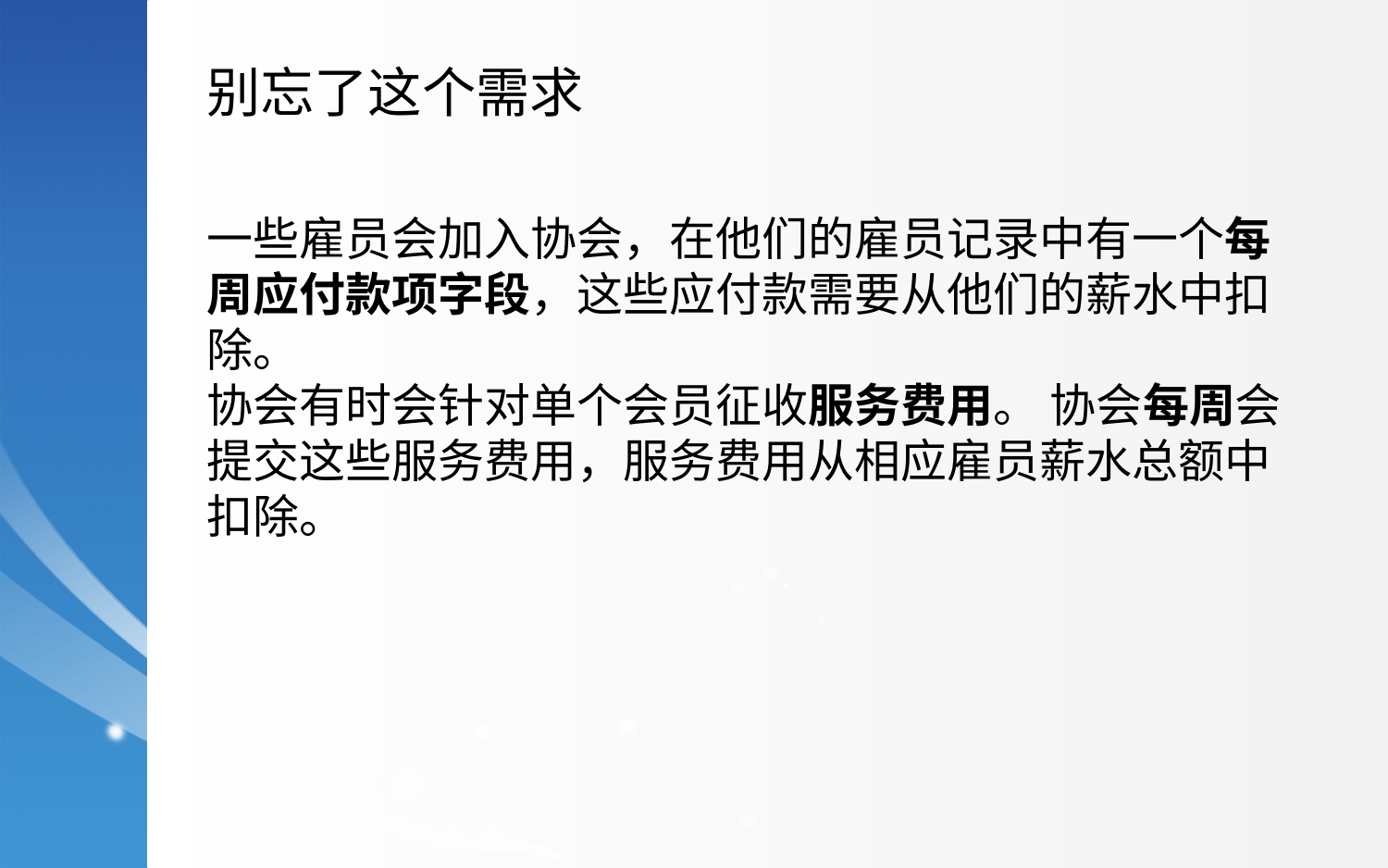

别忘了这个需求

一些雇员会加入协会，在他们的雇员记录中有一个每周应付款项字段，这些应付款需要从他们的薪水中扣除。
协会有时会针对单个会员征收服务费用。 协会每周会提交这些服务费用，服务费用从相应雇员薪水总额中扣除。